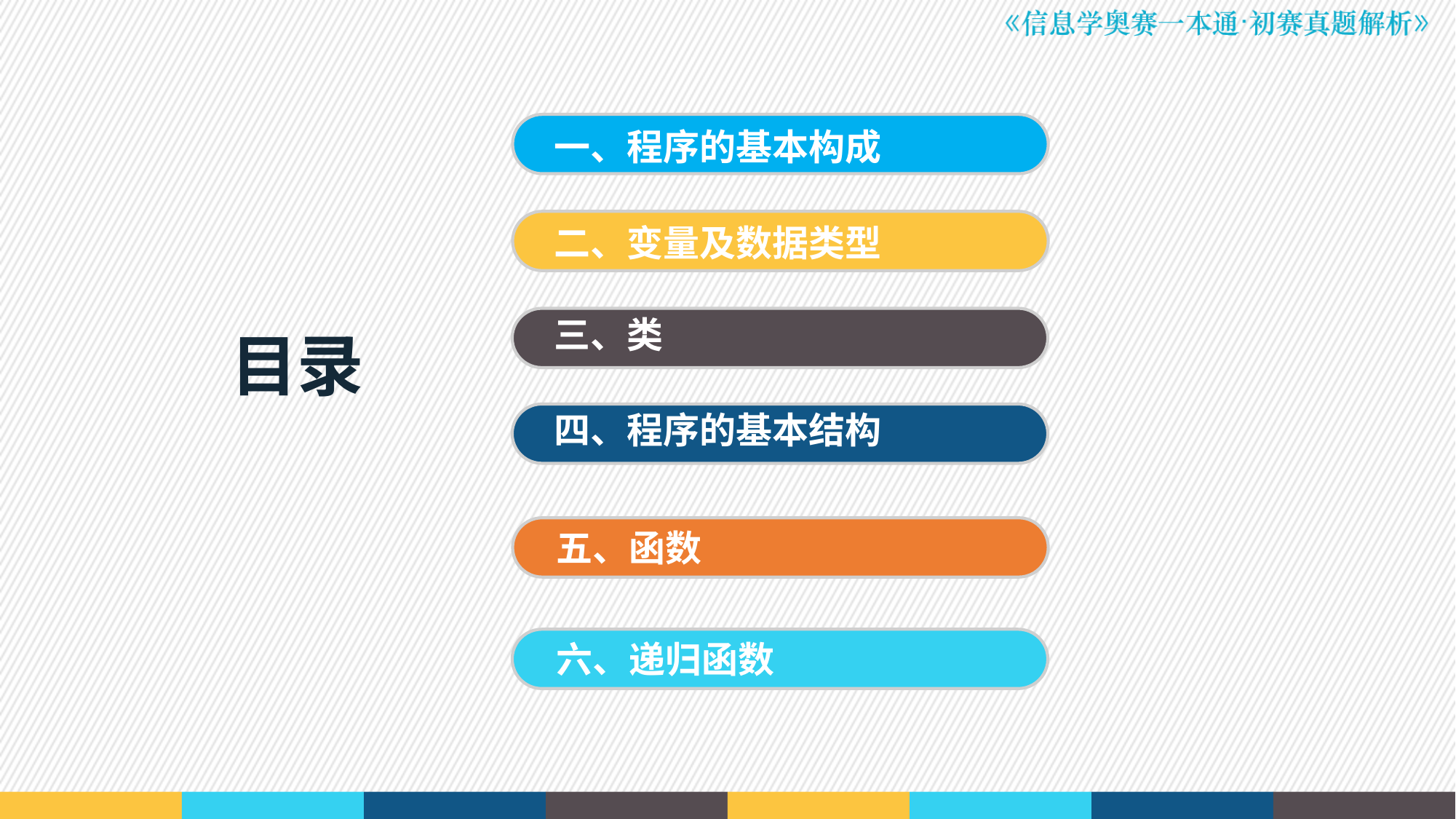

一、程序的基本构成

二、变量及数据类型
三、类

目录
四、程序的基本结构

五、函数

六、递归函数